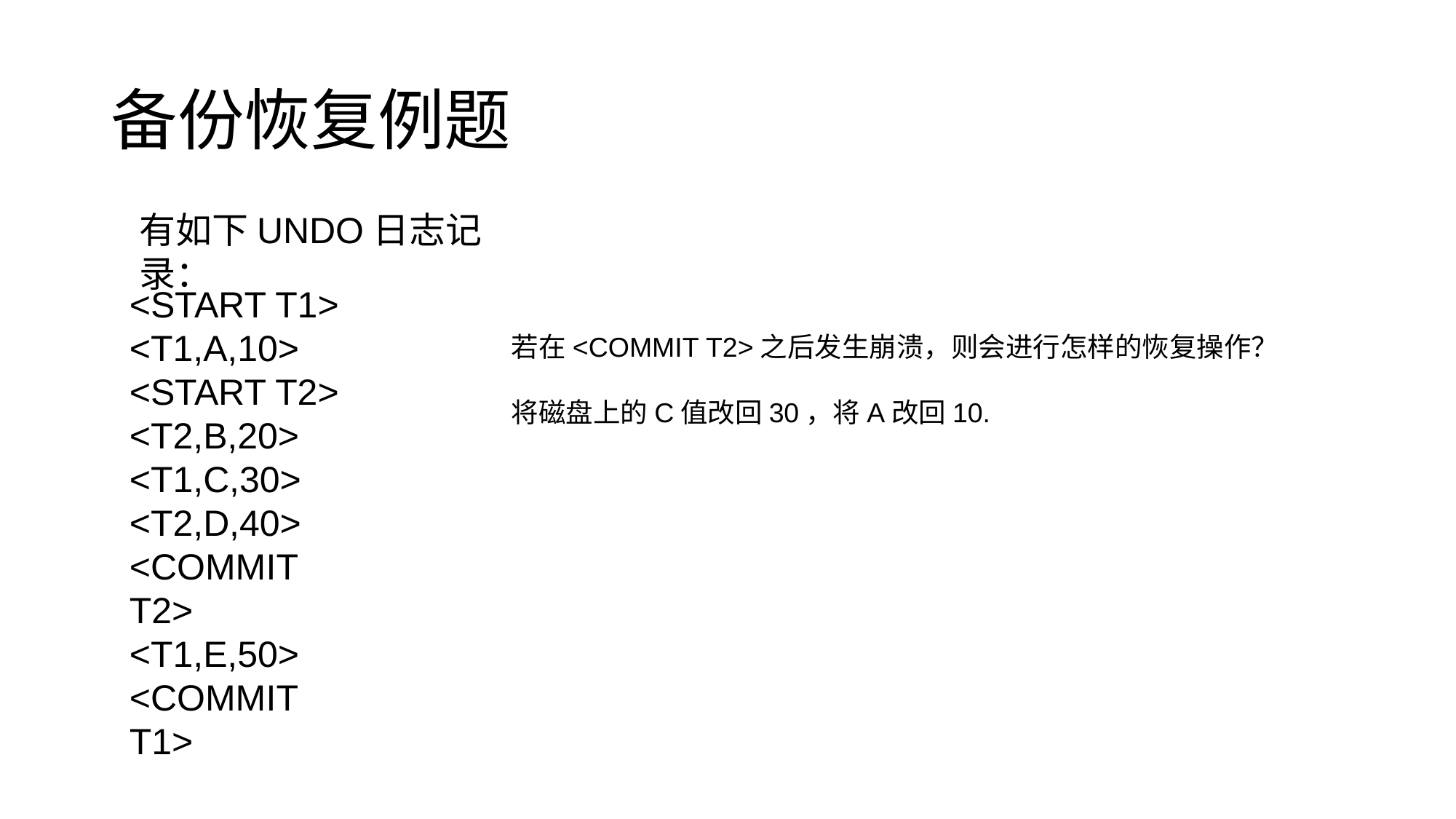

# 备份恢复例题
有如下UNDO日志记录：
<START T1> <T1,A,10> <START T2> <T2,B,20> <T1,C,30> <T2,D,40> <COMMIT T2> <T1,E,50> <COMMIT T1>
若在<COMMIT T2>之后发生崩溃，则会进行怎样的恢复操作？

将磁盘上的C值改回30，将A改回10.